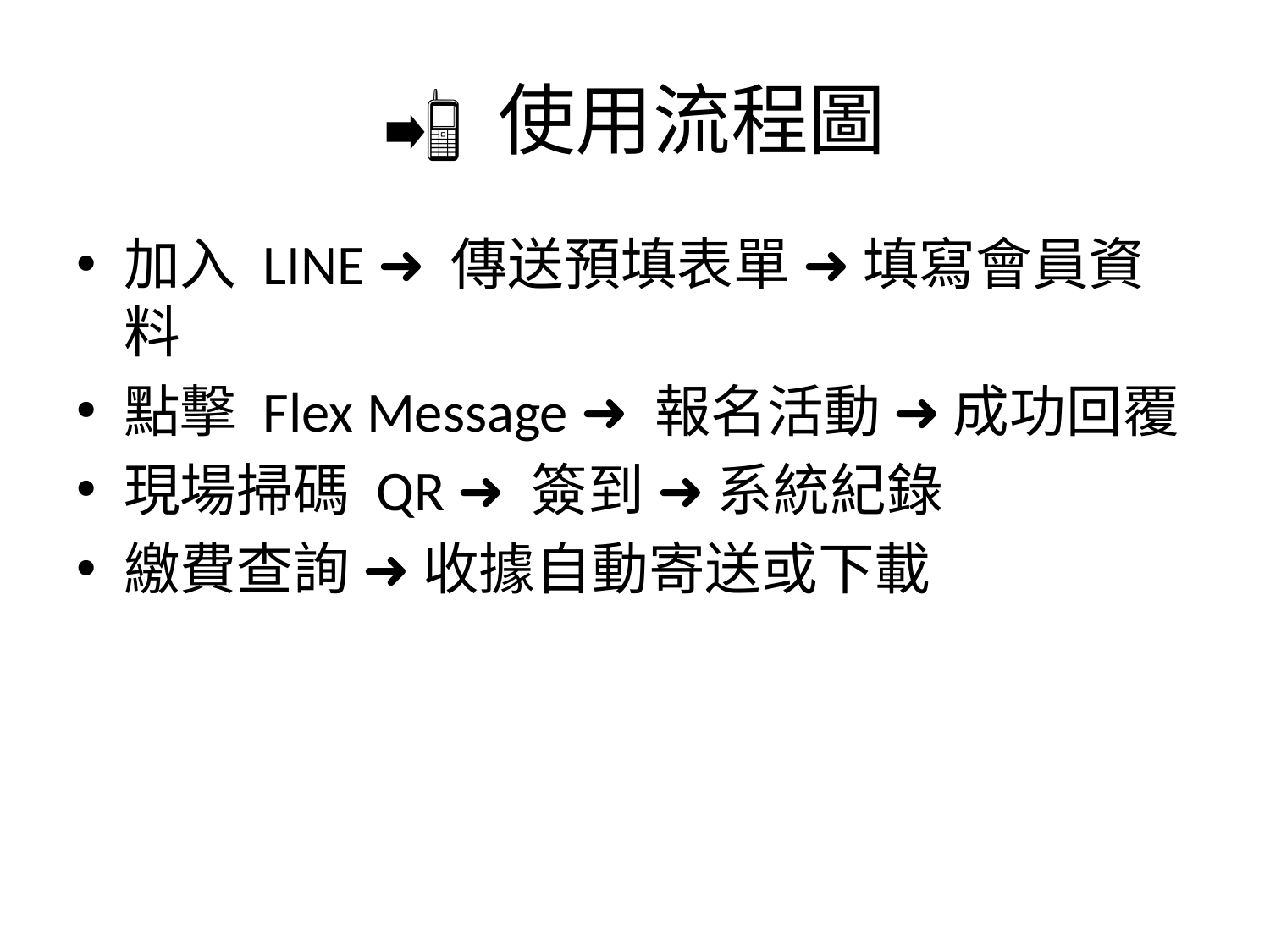

# 📲 使用流程圖
加入 LINE ➜ 傳送預填表單 ➜ 填寫會員資料
點擊 Flex Message ➜ 報名活動 ➜ 成功回覆
現場掃碼 QR ➜ 簽到 ➜ 系統紀錄
繳費查詢 ➜ 收據自動寄送或下載